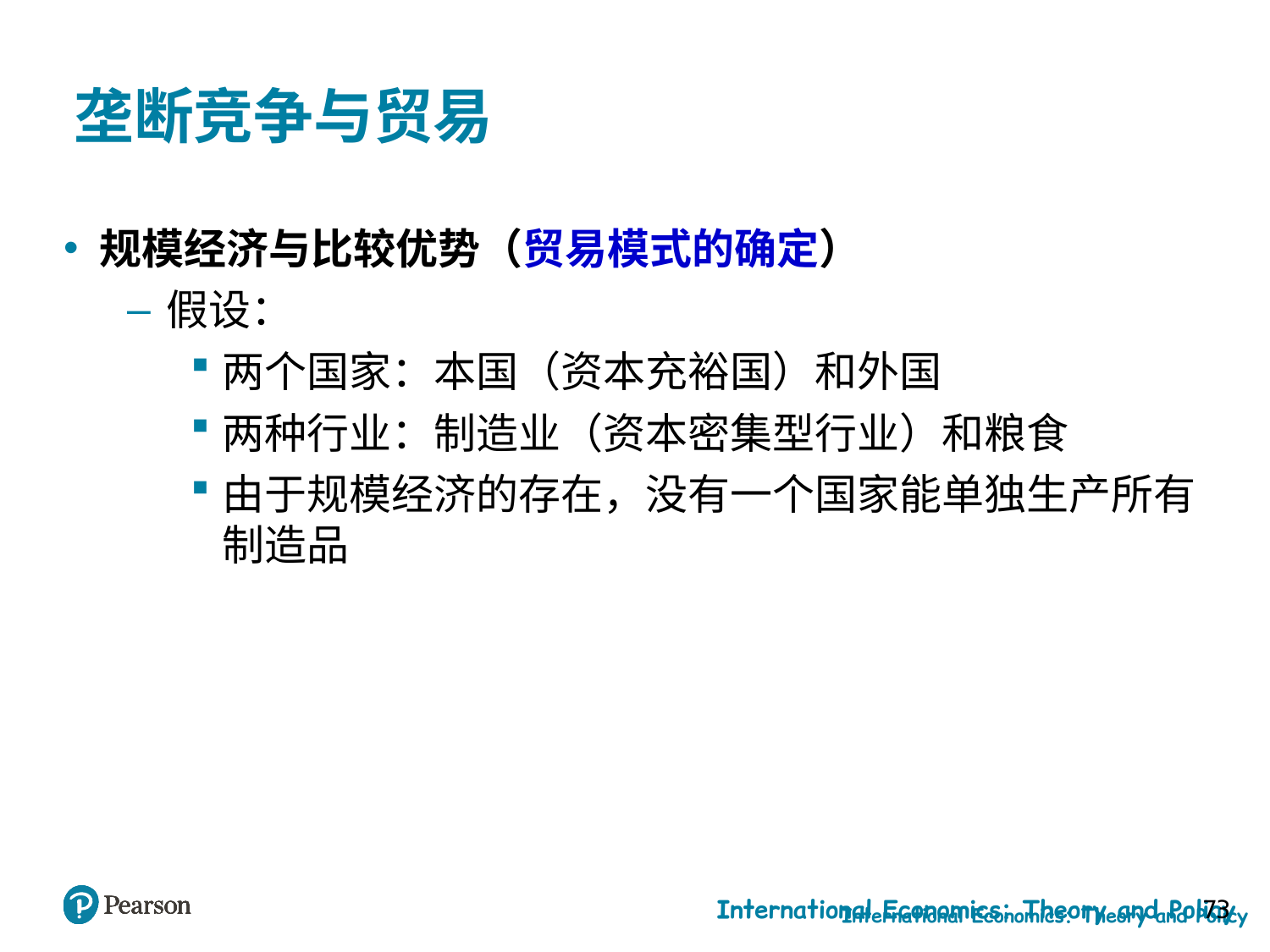

# 垄断竞争与贸易
规模经济与比较优势（贸易模式的确定）
假设：
两个国家：本国（资本充裕国）和外国
两种行业：制造业（资本密集型行业）和粮食
由于规模经济的存在，没有一个国家能单独生产所有制造品
73